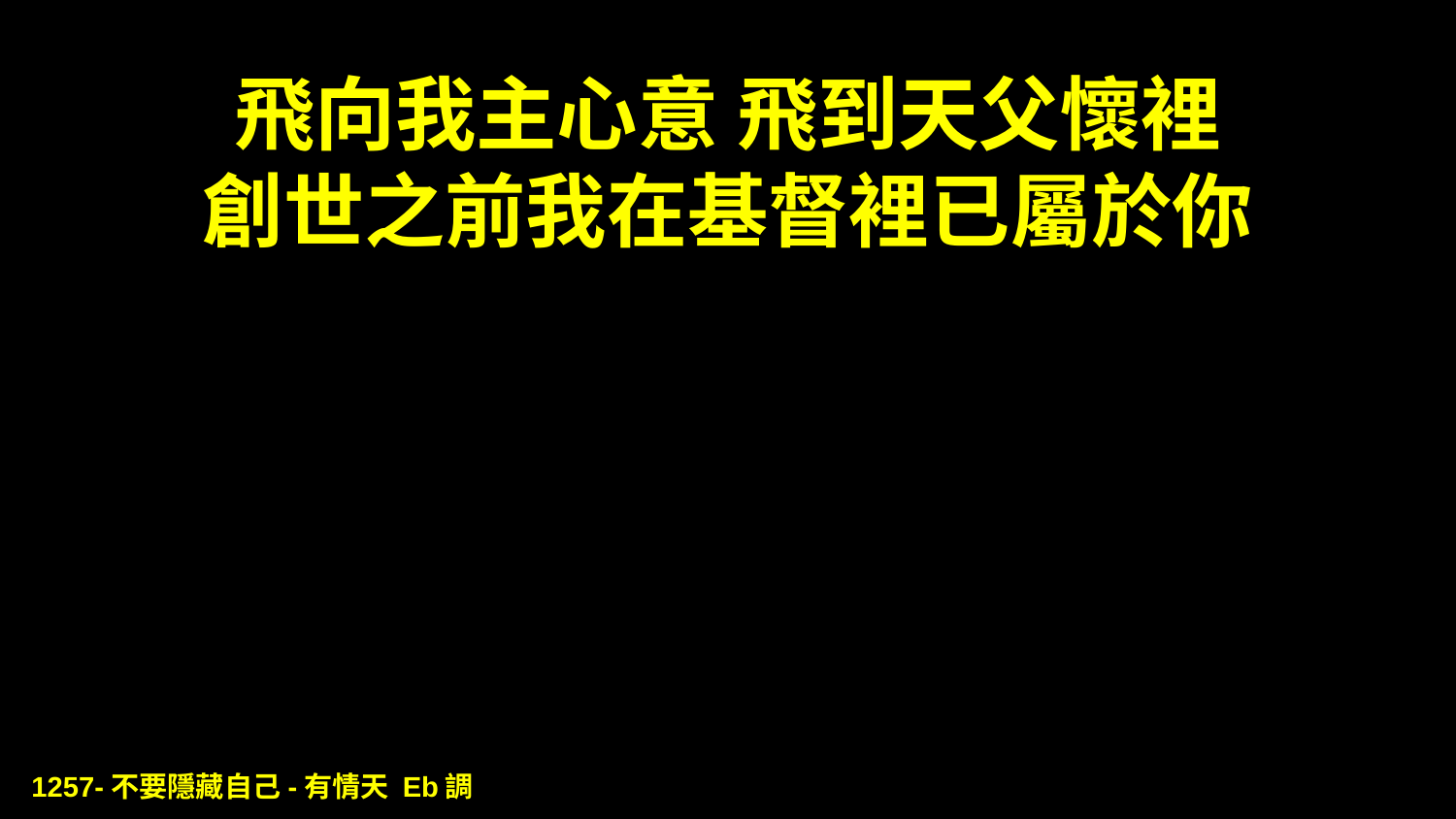

# 飛向我主心意 飛到天父懷裡 創世之前我在基督裡已屬於你
1257-不要隱藏自己-有情天 Eb調